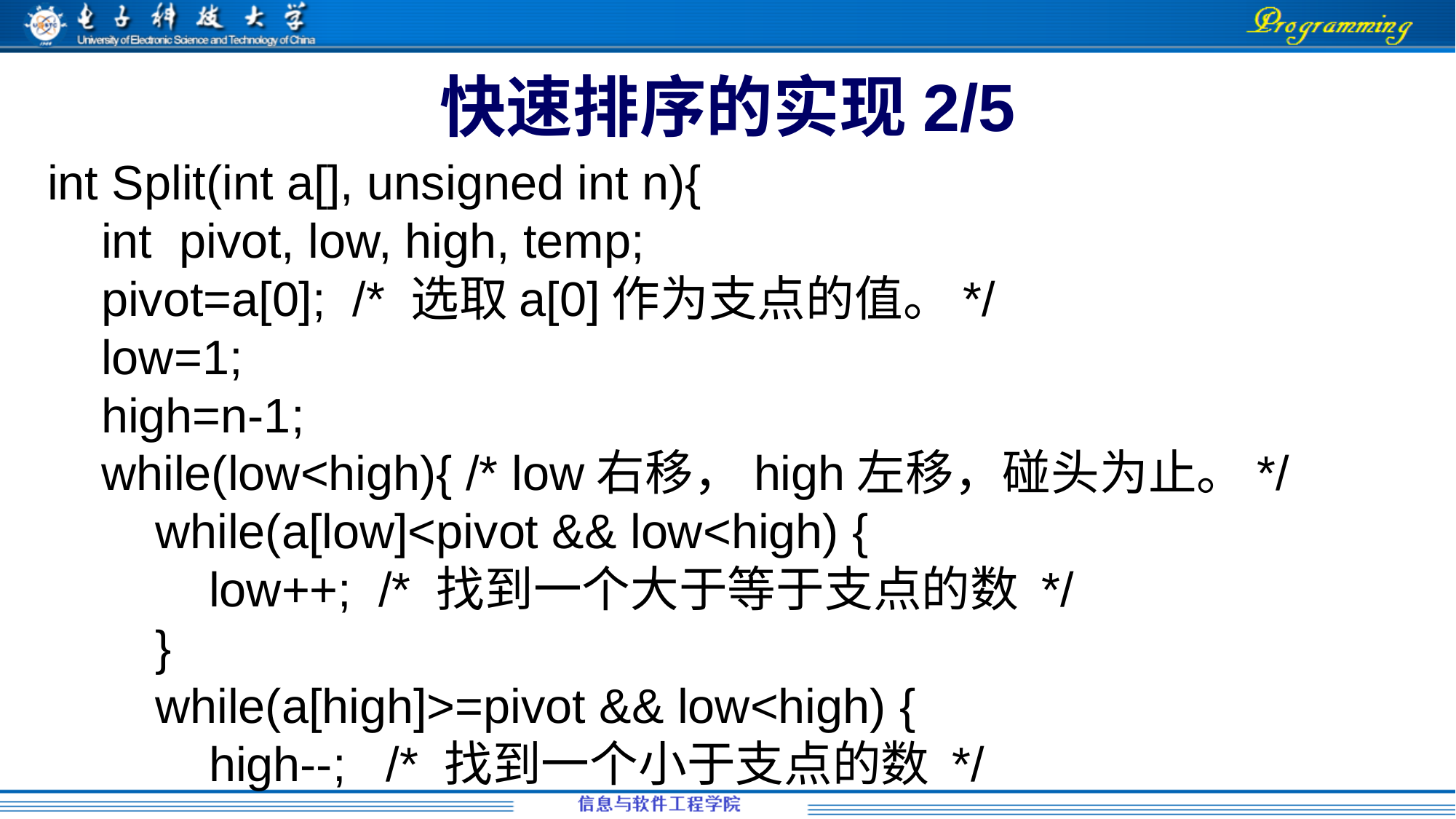

# 快速排序的实现2/5
int Split(int a[], unsigned int n){
    int  pivot, low, high, temp;
    pivot=a[0];  /* 选取a[0]作为支点的值。*/
    low=1;
    high=n-1;
    while(low<high){ /* low右移，high左移，碰头为止。*/
        while(a[low]<pivot && low<high) {
            low++;  /* 找到一个大于等于支点的数 */
        }
        while(a[high]>=pivot && low<high) {
            high--;   /* 找到一个小于支点的数 */